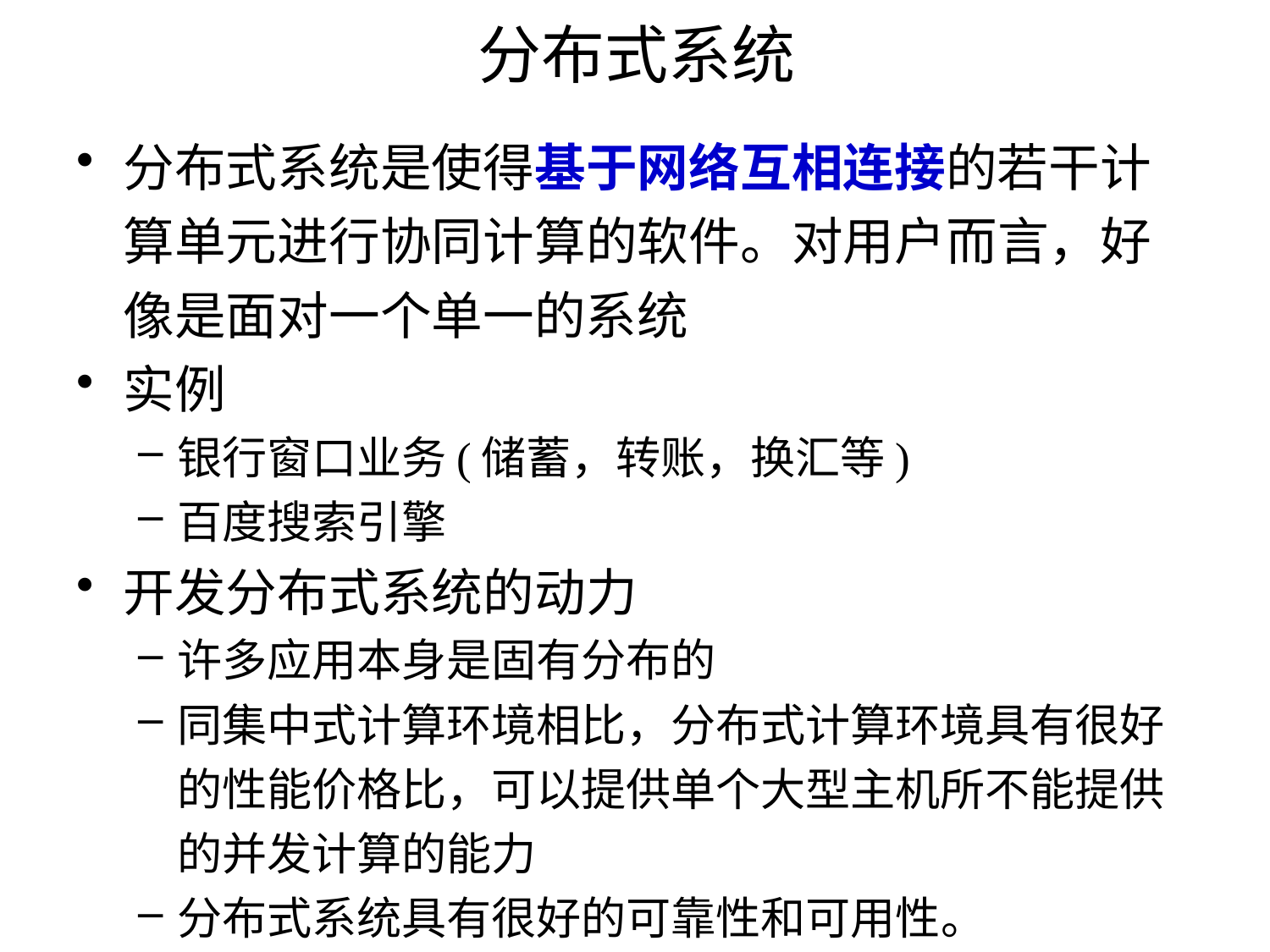

# 分布式系统
分布式系统是使得基于网络互相连接的若干计算单元进行协同计算的软件。对用户而言，好像是面对一个单一的系统
实例
银行窗口业务(储蓄，转账，换汇等)
百度搜索引擎
开发分布式系统的动力
许多应用本身是固有分布的
同集中式计算环境相比，分布式计算环境具有很好的性能价格比，可以提供单个大型主机所不能提供的并发计算的能力
分布式系统具有很好的可靠性和可用性。